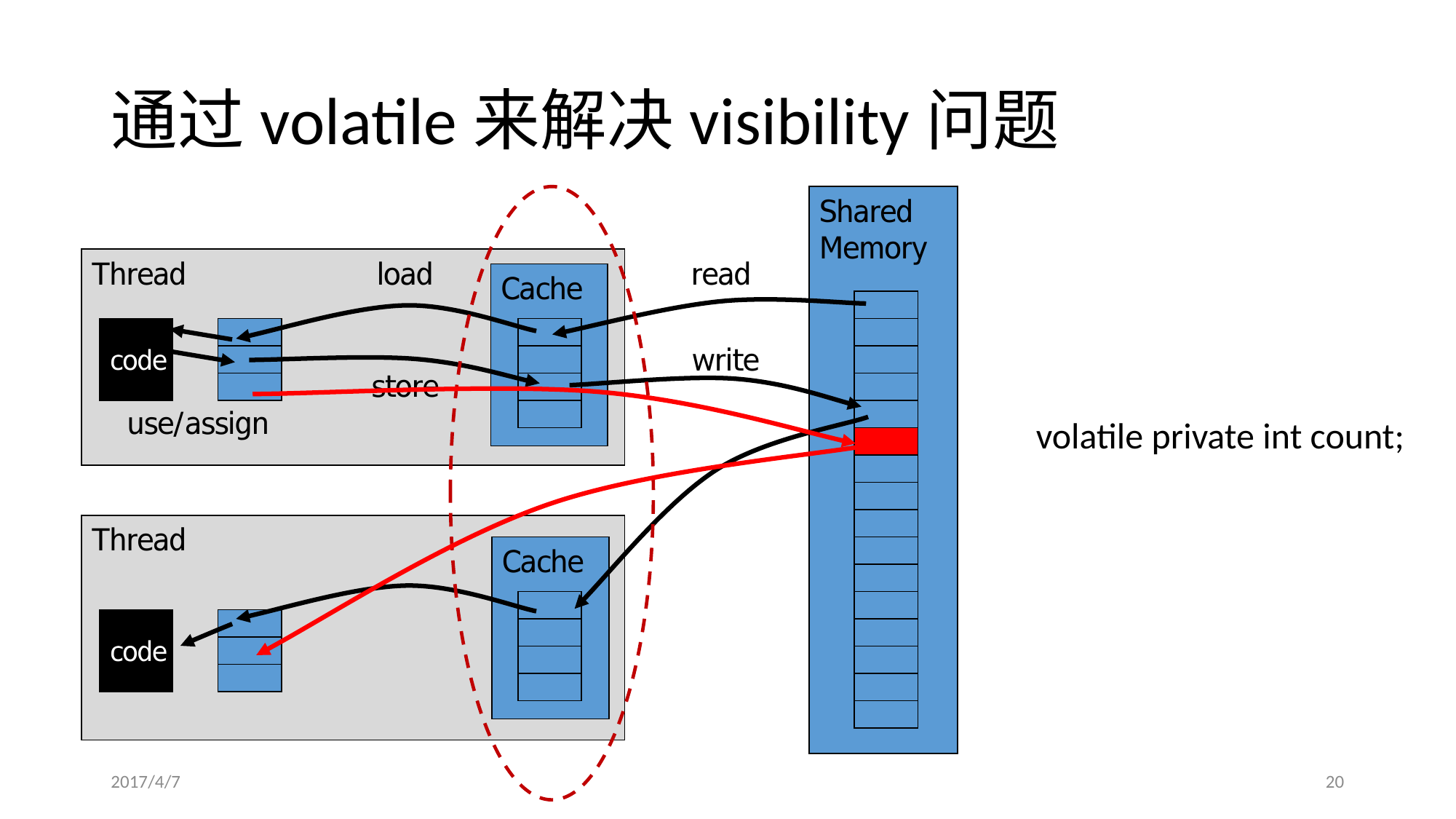

# 通过volatile来解决visibility问题

Shared Memory
Thread
load
read
Cache

code

write

store

use/assign

volatile private int count;

Thread
Cache

code

2017/4/7
20